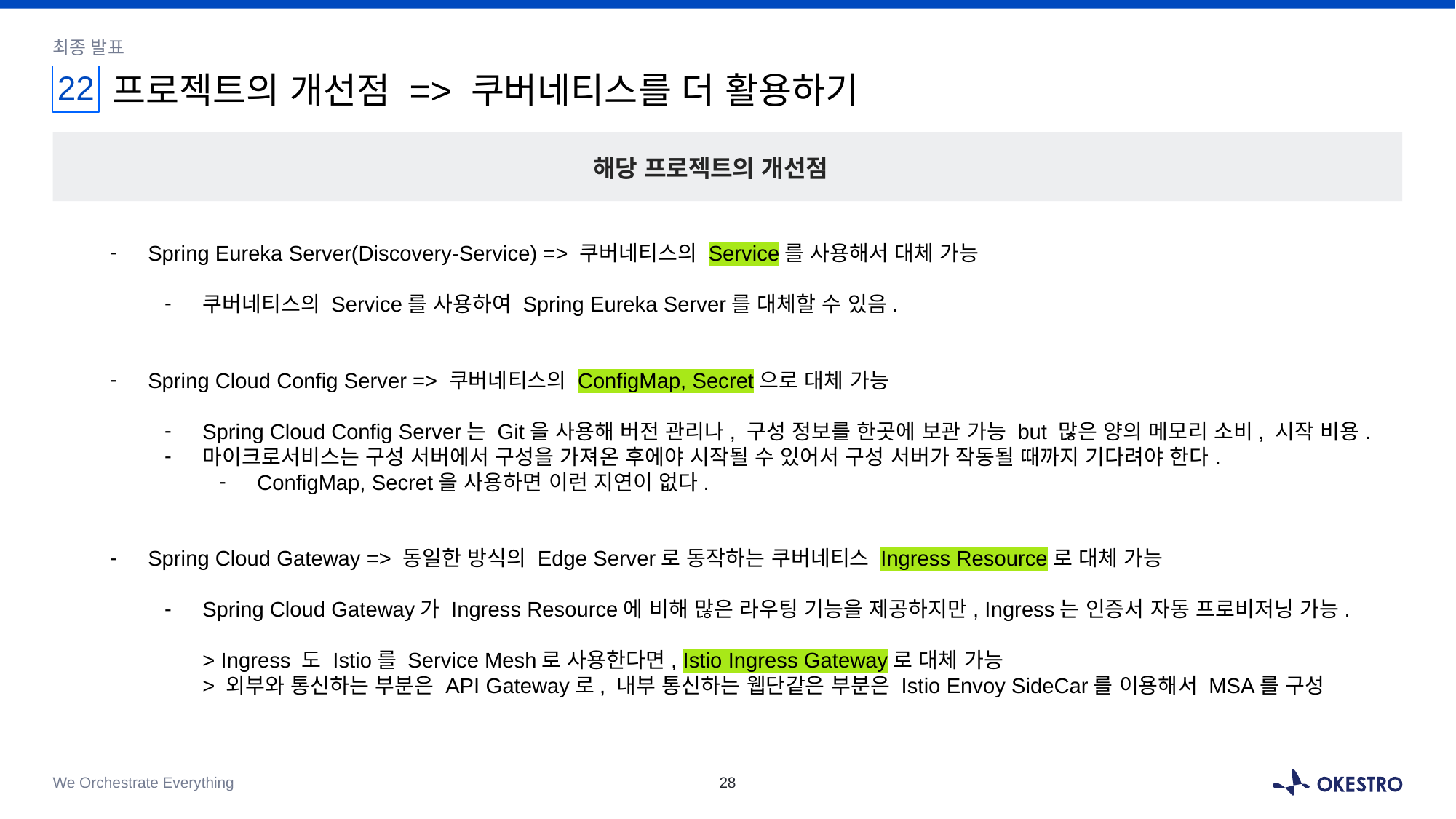

최종 발표
22
# 프로젝트의 개선점 => 쿠버네티스를 더 활용하기
해당 프로젝트의 개선점
Spring Eureka Server(Discovery-Service) => 쿠버네티스의 Service를 사용해서 대체 가능
쿠버네티스의 Service를 사용하여 Spring Eureka Server를 대체할 수 있음.

Spring Cloud Config Server => 쿠버네티스의 ConfigMap, Secret으로 대체 가능
Spring Cloud Config Server는 Git을 사용해 버전 관리나, 구성 정보를 한곳에 보관 가능 but 많은 양의 메모리 소비, 시작 비용.
마이크로서비스는 구성 서버에서 구성을 가져온 후에야 시작될 수 있어서 구성 서버가 작동될 때까지 기다려야 한다.
ConfigMap, Secret을 사용하면 이런 지연이 없다.
Spring Cloud Gateway => 동일한 방식의 Edge Server로 동작하는 쿠버네티스 Ingress Resource로 대체 가능

Spring Cloud Gateway가 Ingress Resource에 비해 많은 라우팅 기능을 제공하지만, Ingress는 인증서 자동 프로비저닝 가능.

> Ingress 도 Istio를 Service Mesh로 사용한다면, Istio Ingress Gateway로 대체 가능
> 외부와 통신하는 부분은 API Gateway로, 내부 통신하는 웹단같은 부분은 Istio Envoy SideCar를 이용해서 MSA를 구성